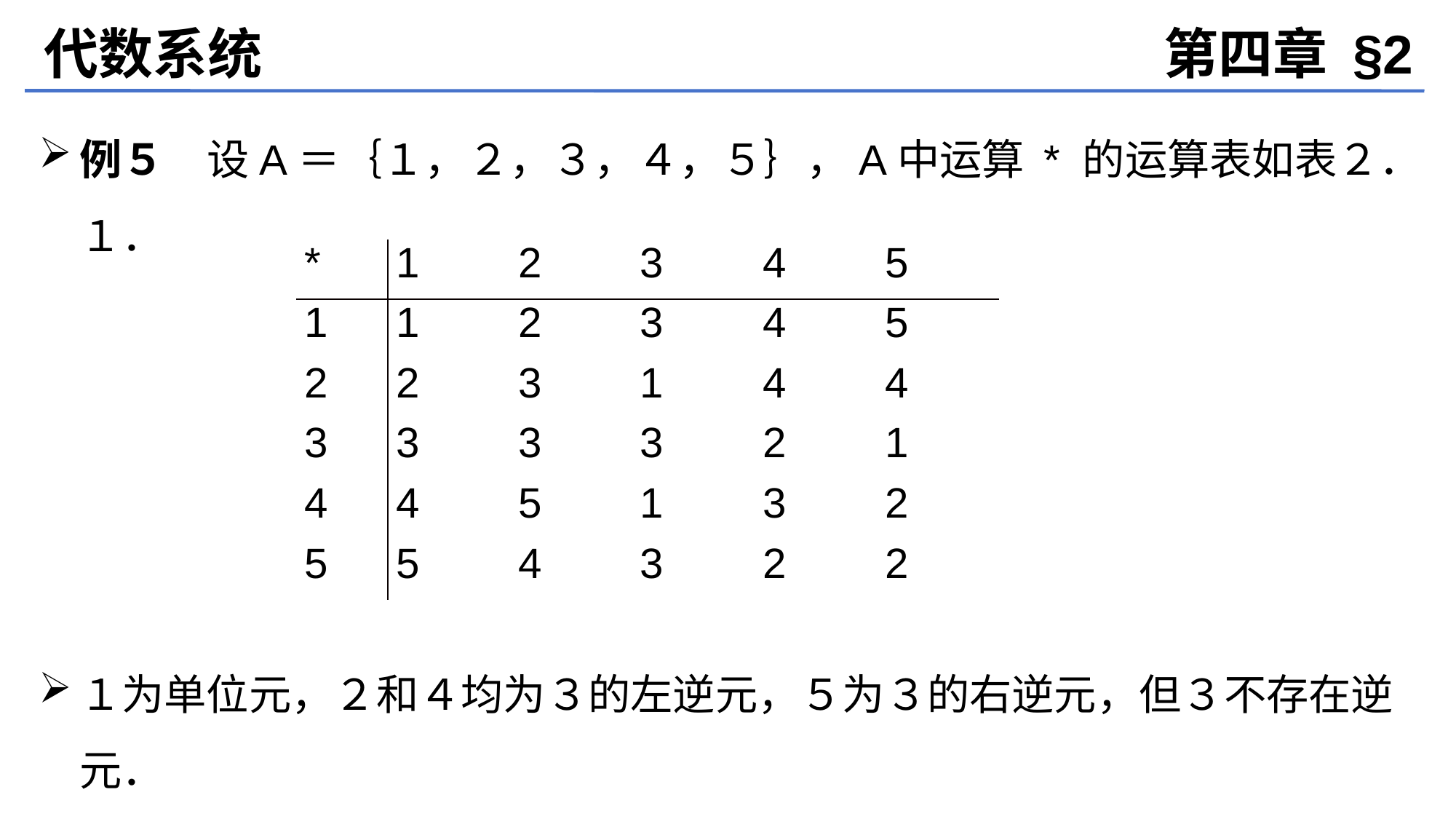

代数系统
第四章 §2
例５　设A＝｛１，２，３，４，５｝，A中运算 * 的运算表如表２．１．

１为单位元，２和４均为３的左逆元，５为３的右逆元，但３不存在逆元．
| \* | 1 | 2 | 3 | 4 | 5 |
| --- | --- | --- | --- | --- | --- |
| 1 | 1 | 2 | 3 | 4 | 5 |
| 2 | 2 | 3 | 1 | 4 | 4 |
| 3 | 3 | 3 | 3 | 2 | 1 |
| 4 | 4 | 5 | 1 | 3 | 2 |
| 5 | 5 | 4 | 3 | 2 | 2 |